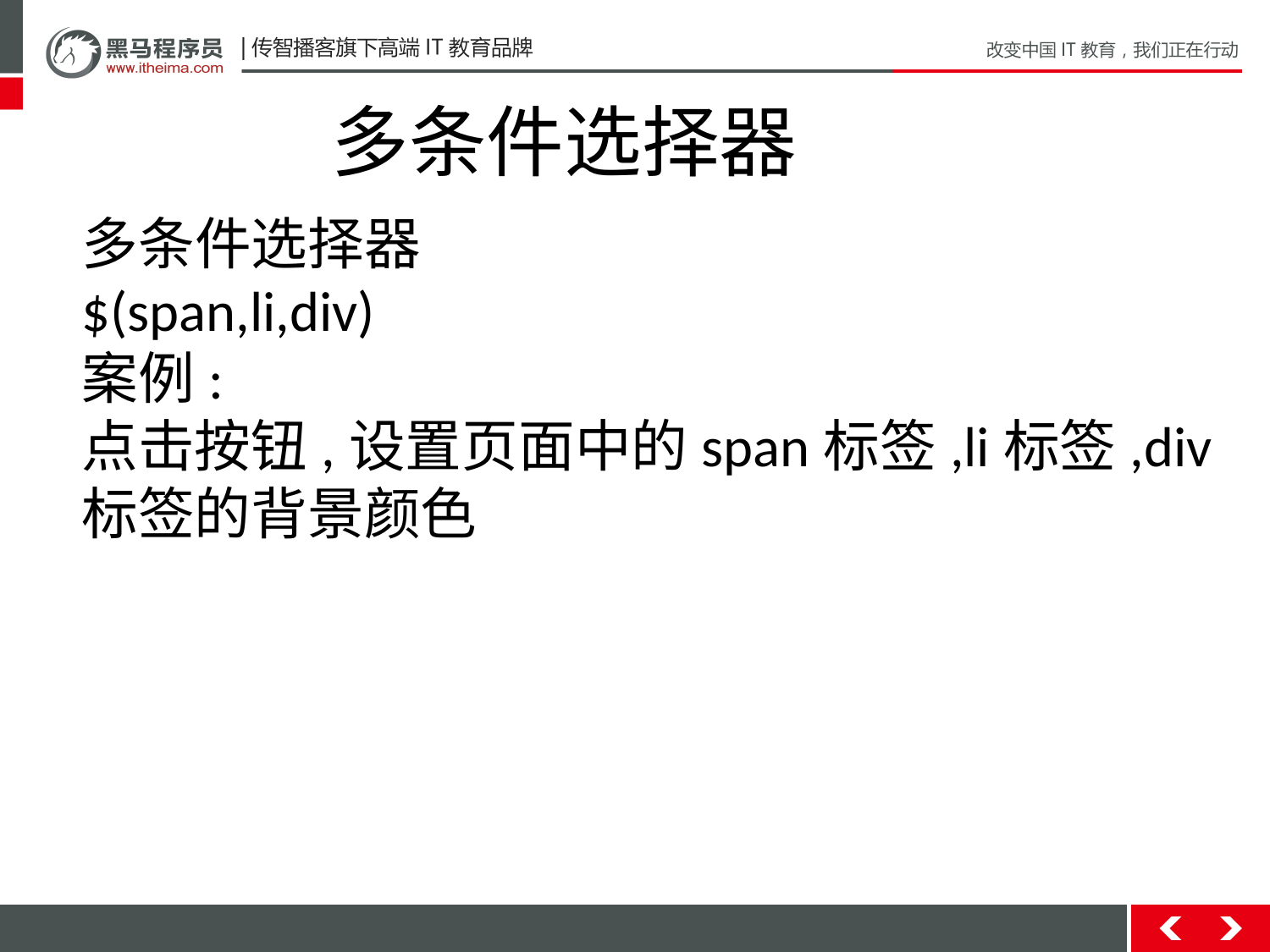

多条件选择器
多条件选择器
$(span,li,div)
案例:
点击按钮,设置页面中的span标签,li标签,div标签的背景颜色